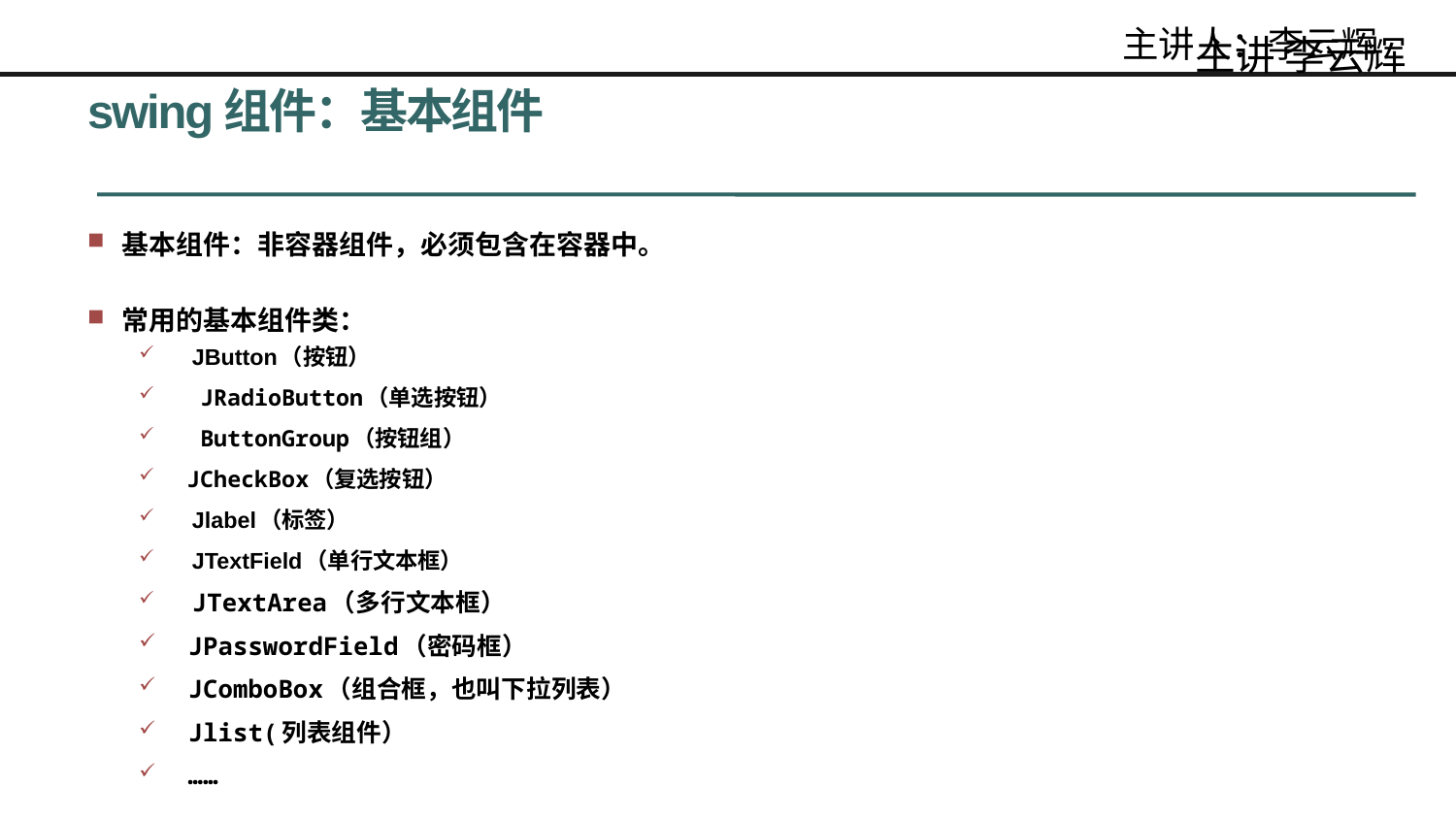

主讲 李云辉
# swing组件：基本组件

基本组件：非容器组件，必须包含在容器中。

常用的基本组件类：
   JButton（按钮）
  JRadioButton（单选按钮）
  ButtonGroup（按钮组）
 JCheckBox（复选按钮）
   Jlabel（标签）
   JTextField（单行文本框）
   JTextArea（多行文本框）
 JPasswordField（密码框）
 JComboBox（组合框，也叫下拉列表）
 Jlist(列表组件）
 ……